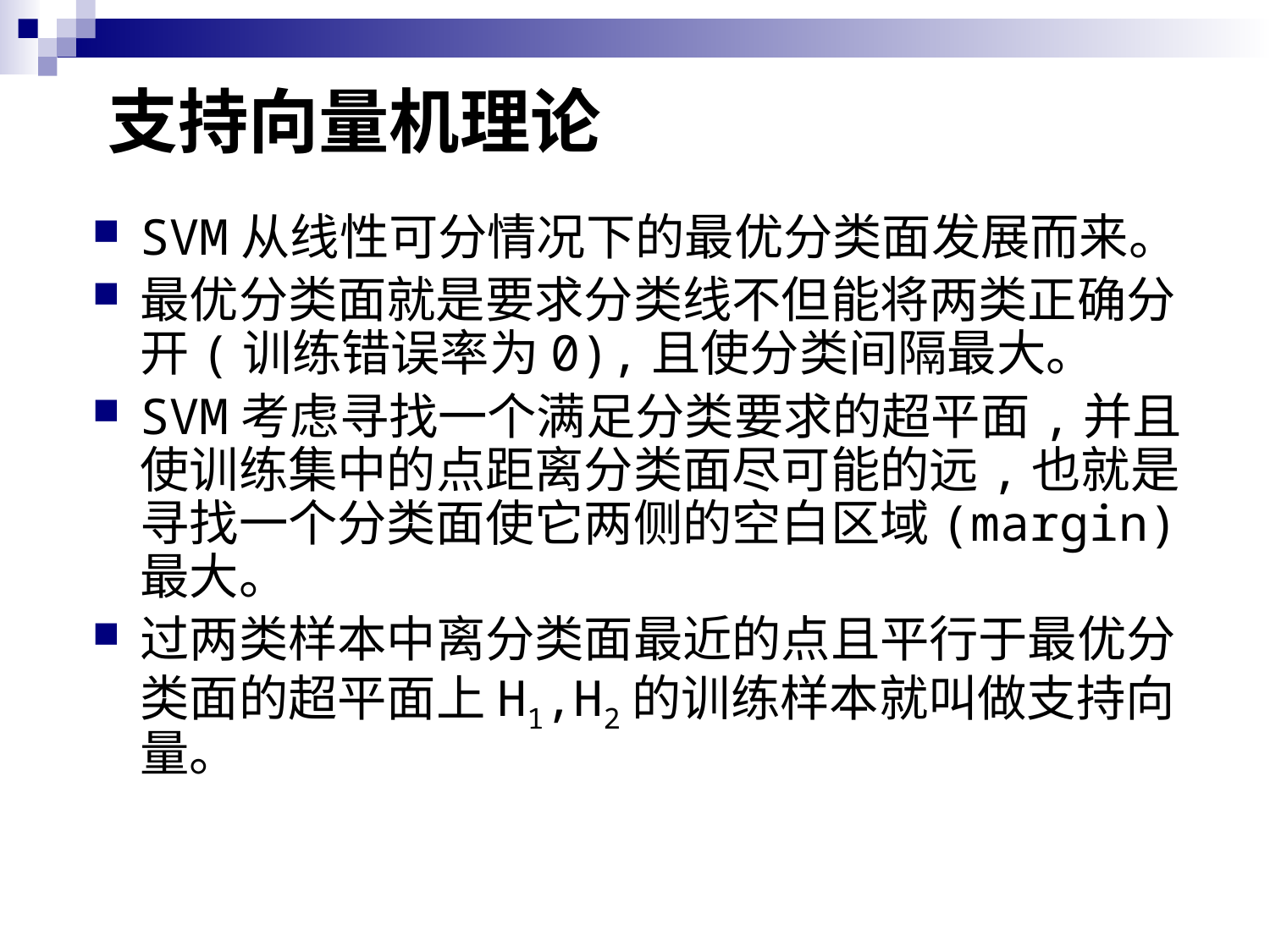

# 支持向量机理论
SVM从线性可分情况下的最优分类面发展而来。
最优分类面就是要求分类线不但能将两类正确分开(训练错误率为0),且使分类间隔最大。
SVM考虑寻找一个满足分类要求的超平面,并且使训练集中的点距离分类面尽可能的远,也就是寻找一个分类面使它两侧的空白区域(margin)最大。
过两类样本中离分类面最近的点且平行于最优分类面的超平面上H1,H2的训练样本就叫做支持向量。